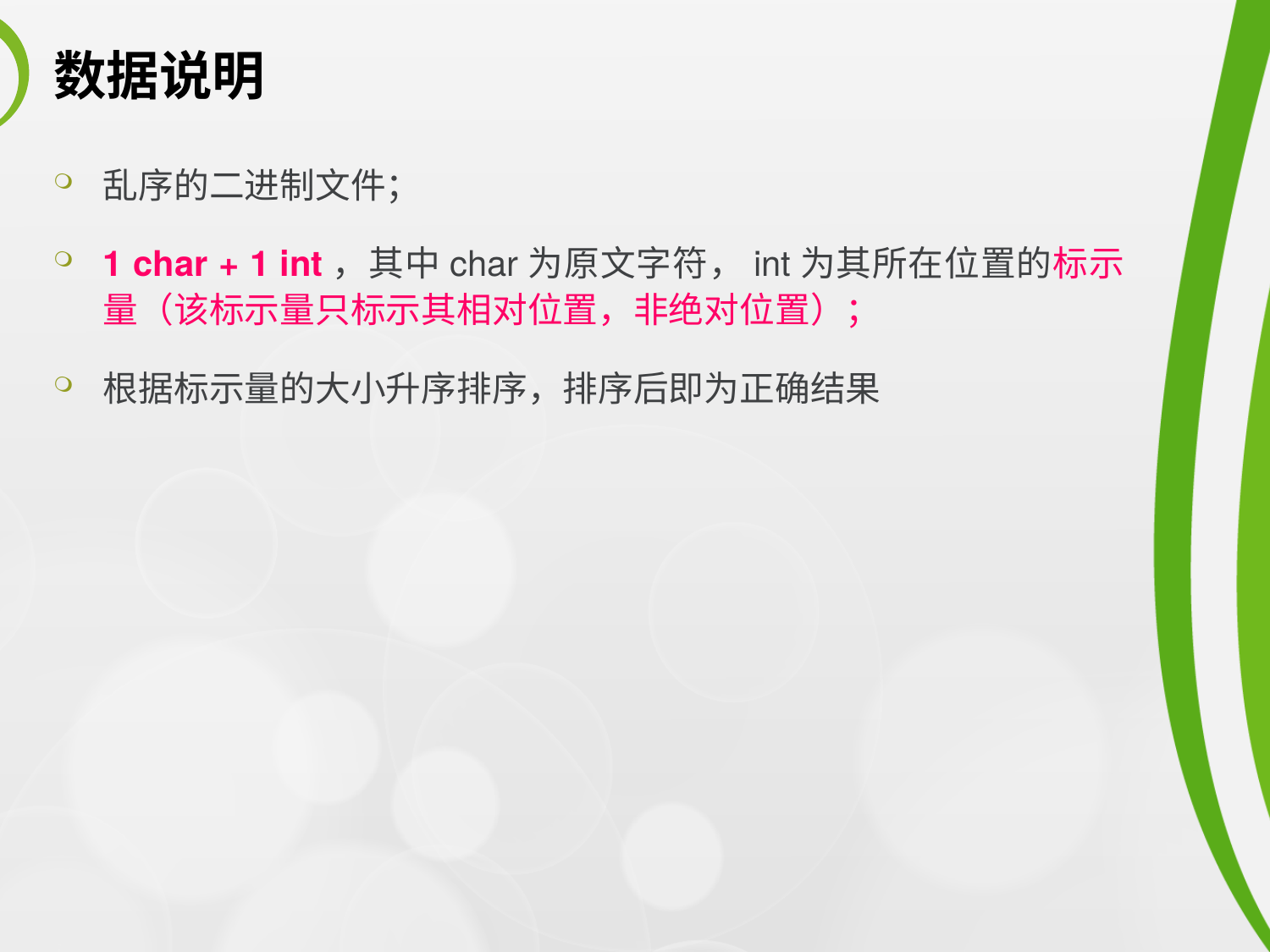

# 数据说明
乱序的二进制文件；
1 char + 1 int，其中char为原文字符，int为其所在位置的标示量（该标示量只标示其相对位置，非绝对位置）；
根据标示量的大小升序排序，排序后即为正确结果